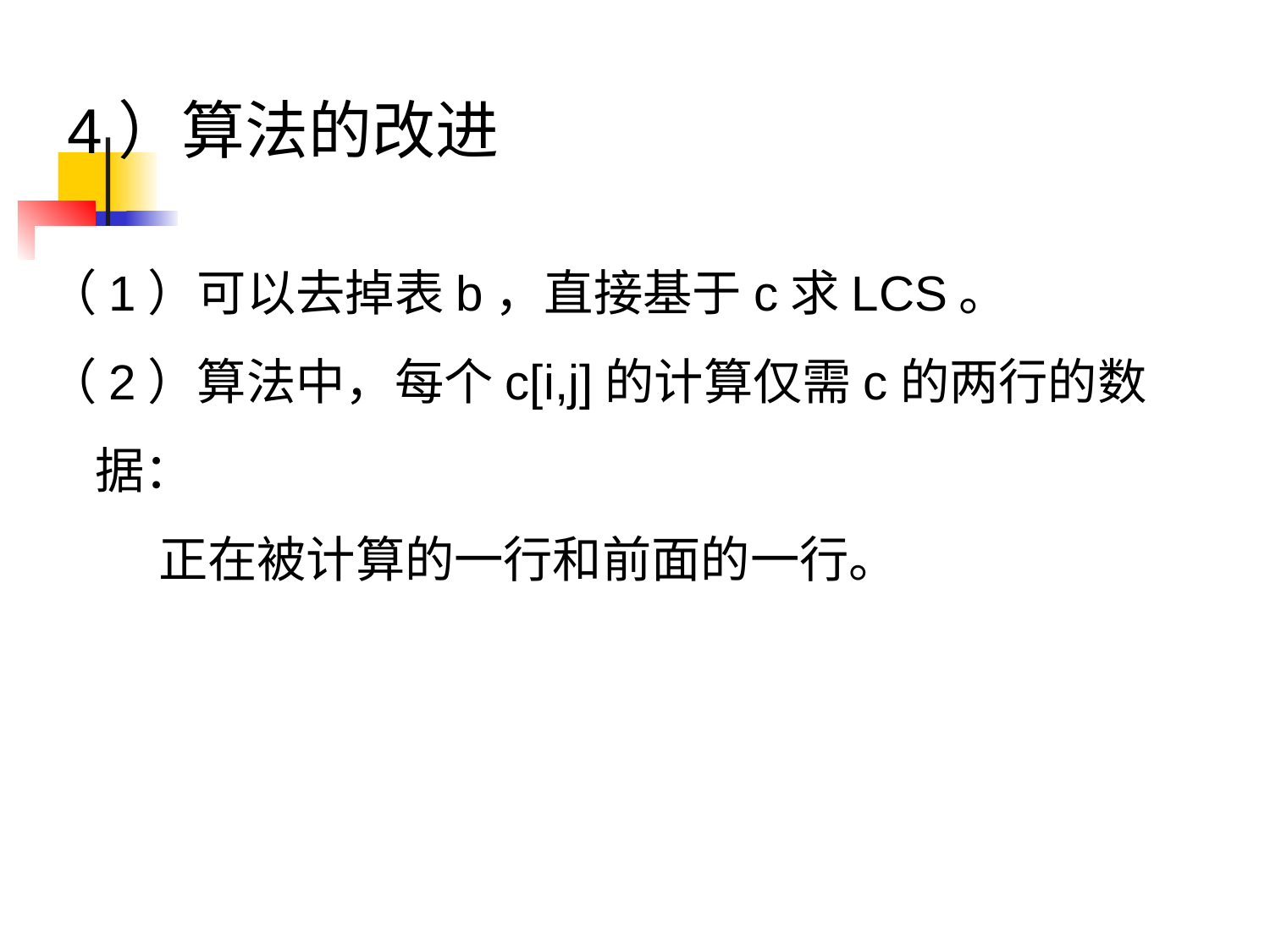

# 4）算法的改进
（1）可以去掉表b，直接基于c求LCS。
（2）算法中，每个c[i,j]的计算仅需c的两行的数据：
         正在被计算的一行和前面的一行。